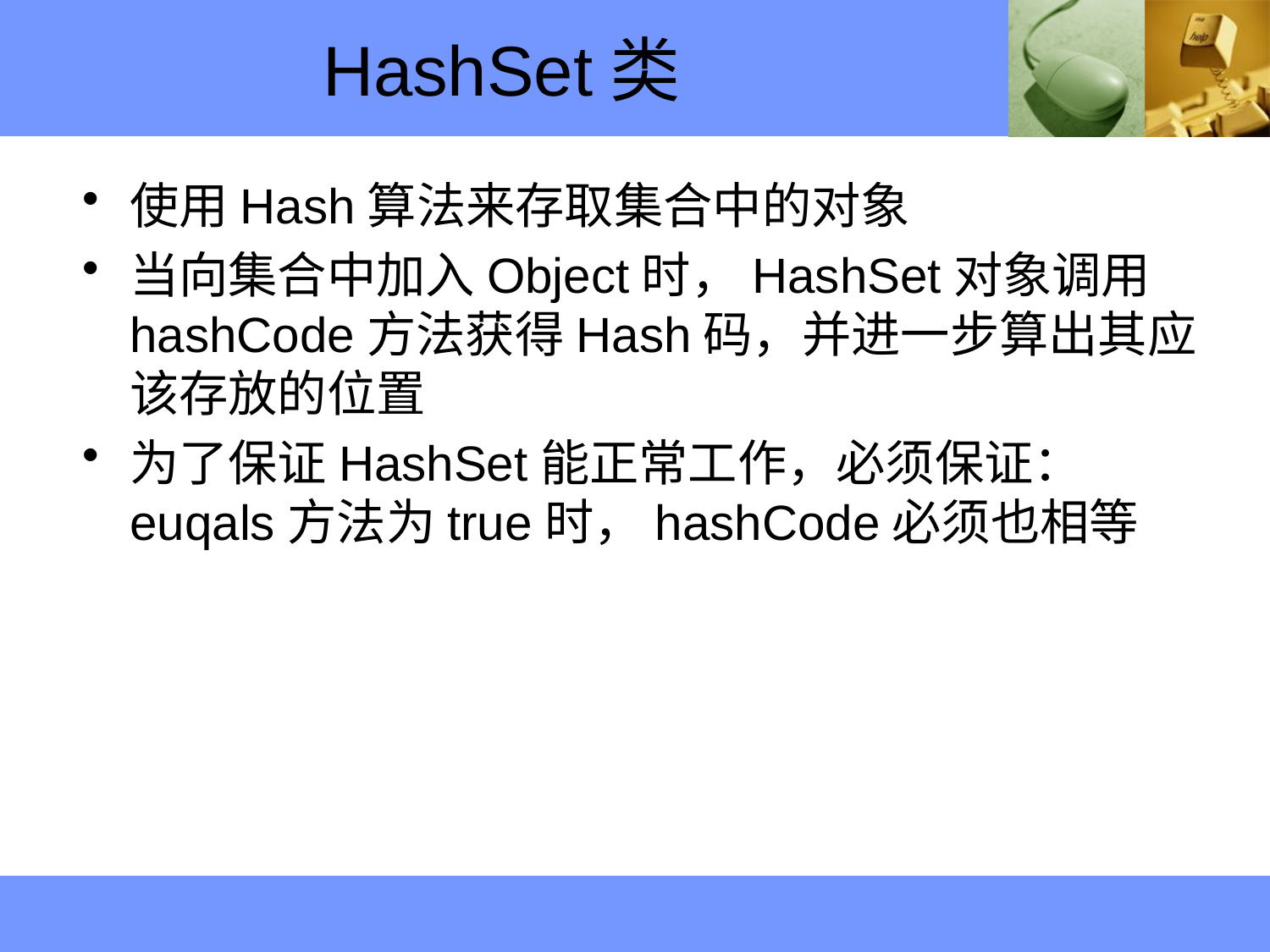

# HashSet类
使用Hash算法来存取集合中的对象
当向集合中加入Object时，HashSet对象调用hashCode方法获得Hash码，并进一步算出其应该存放的位置
为了保证HashSet能正常工作，必须保证：euqals方法为true时，hashCode必须也相等